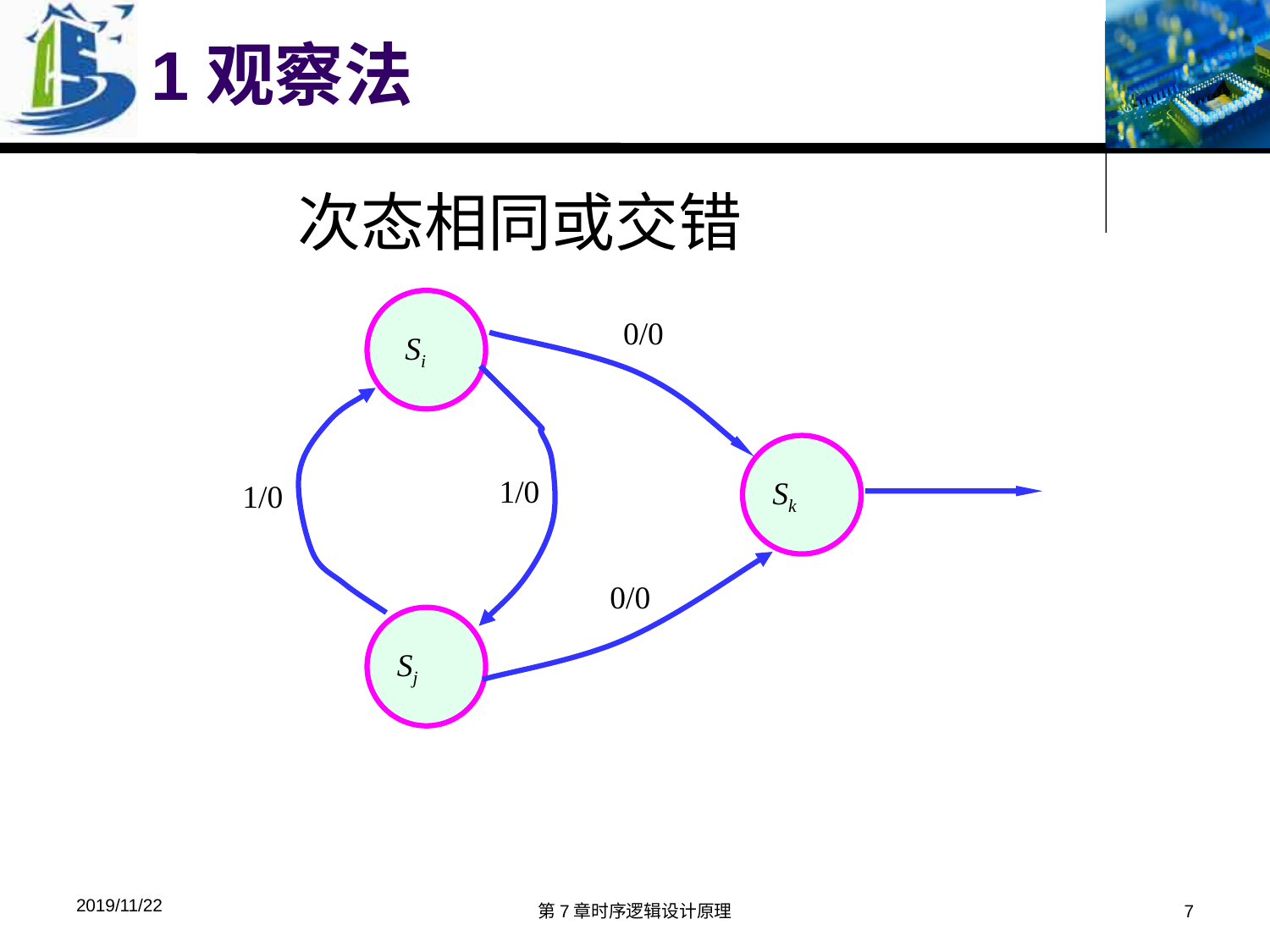

1观察法
次态相同或交错
 Si
Sj
0/0

Sk

1/0

1/0

0/0
2019/11/22
第7章时序逻辑设计原理
7